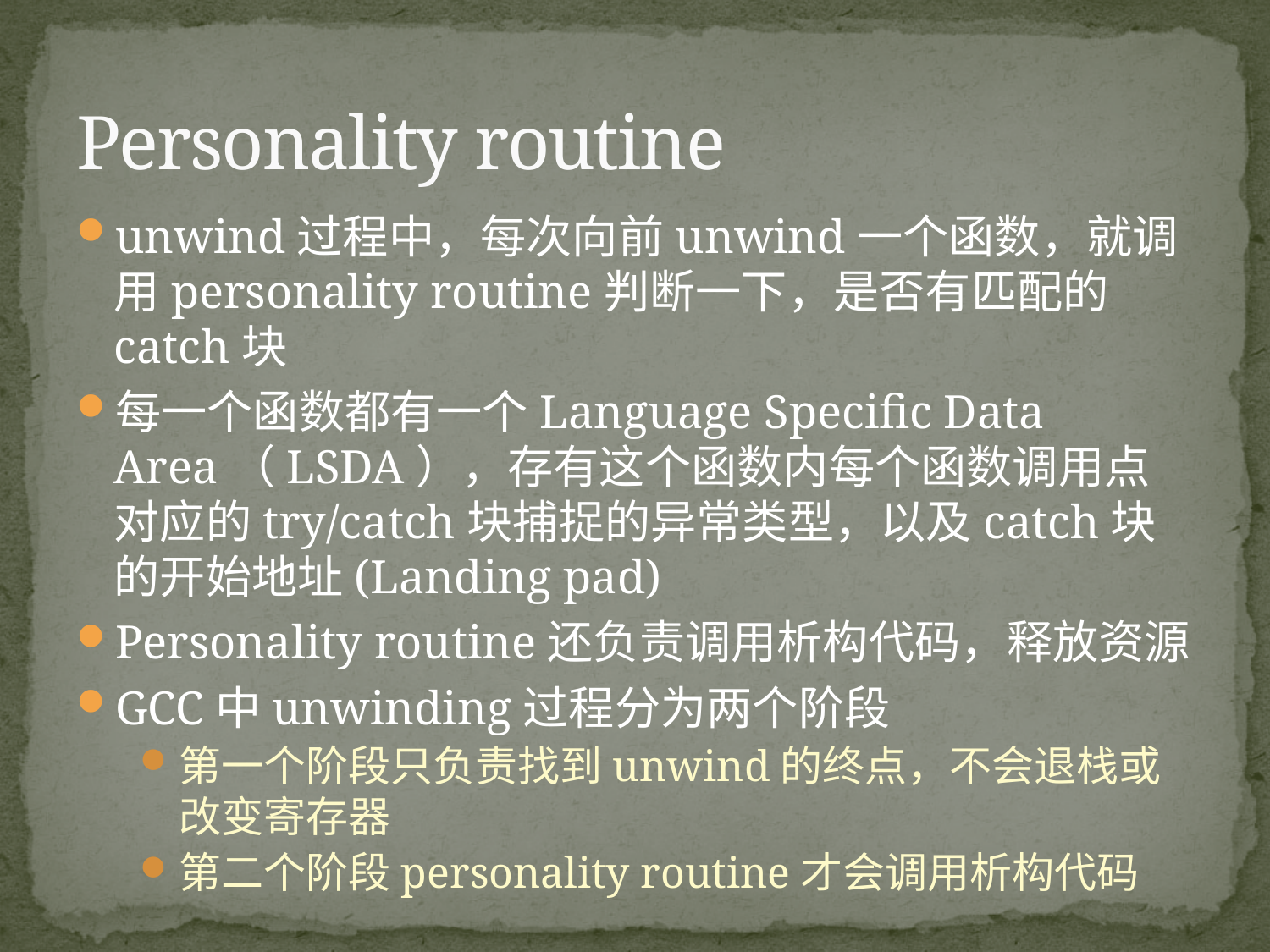

# Personality routine
unwind过程中，每次向前unwind一个函数，就调用personality routine判断一下，是否有匹配的catch块
每一个函数都有一个Language Specific Data Area（LSDA），存有这个函数内每个函数调用点对应的try/catch块捕捉的异常类型，以及catch块的开始地址(Landing pad)
Personality routine还负责调用析构代码，释放资源
GCC中unwinding过程分为两个阶段
第一个阶段只负责找到unwind的终点，不会退栈或改变寄存器
第二个阶段personality routine才会调用析构代码